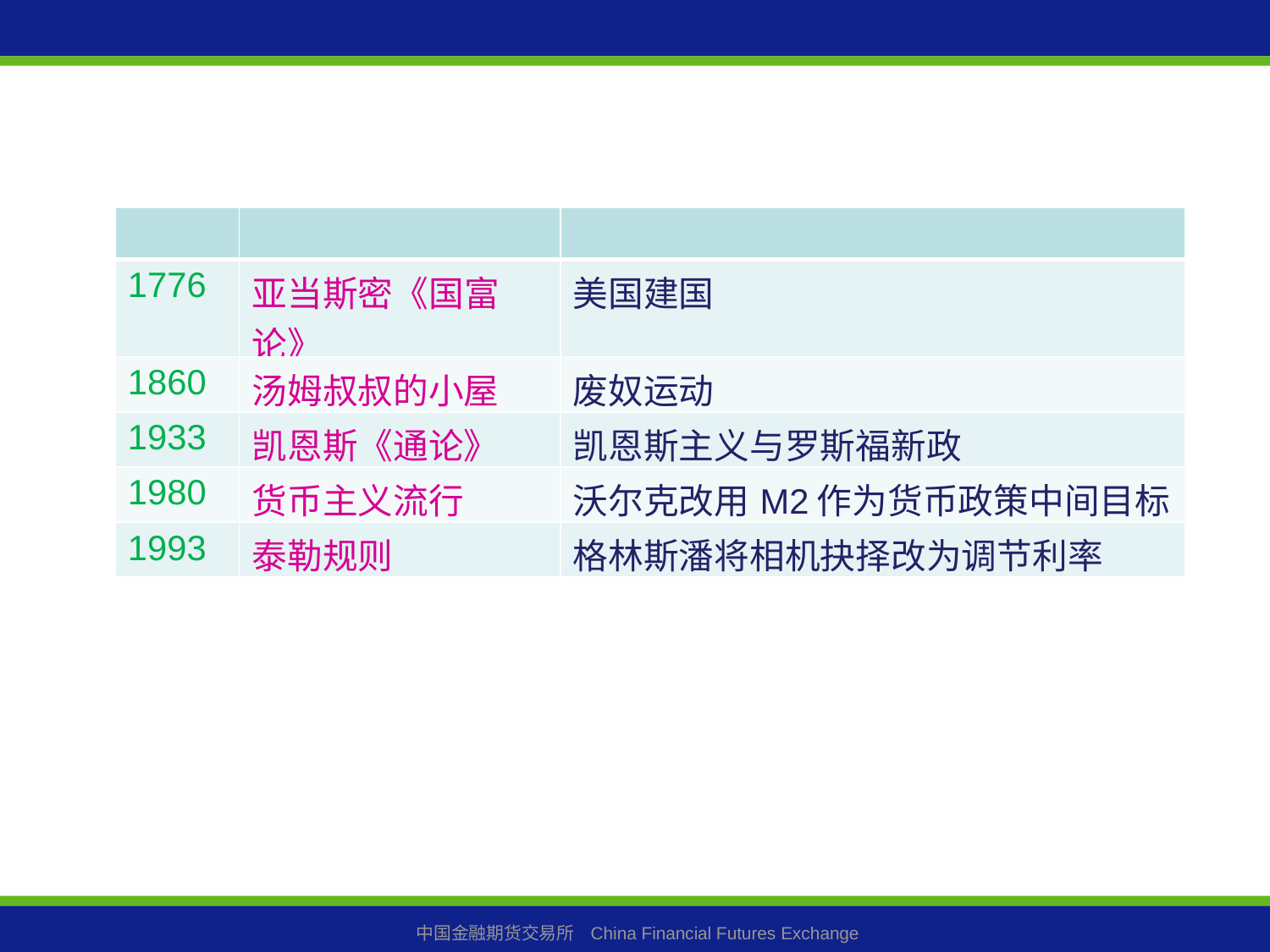

|  |  |  |
| --- | --- | --- |
| 1776 | 亚当斯密《国富论》 | 美国建国 |
| 1860 | 汤姆叔叔的小屋 | 废奴运动 |
| 1933 | 凯恩斯《通论》 | 凯恩斯主义与罗斯福新政 |
| 1980 | 货币主义流行 | 沃尔克改用M2作为货币政策中间目标 |
| 1993 | 泰勒规则 | 格林斯潘将相机抉择改为调节利率 |